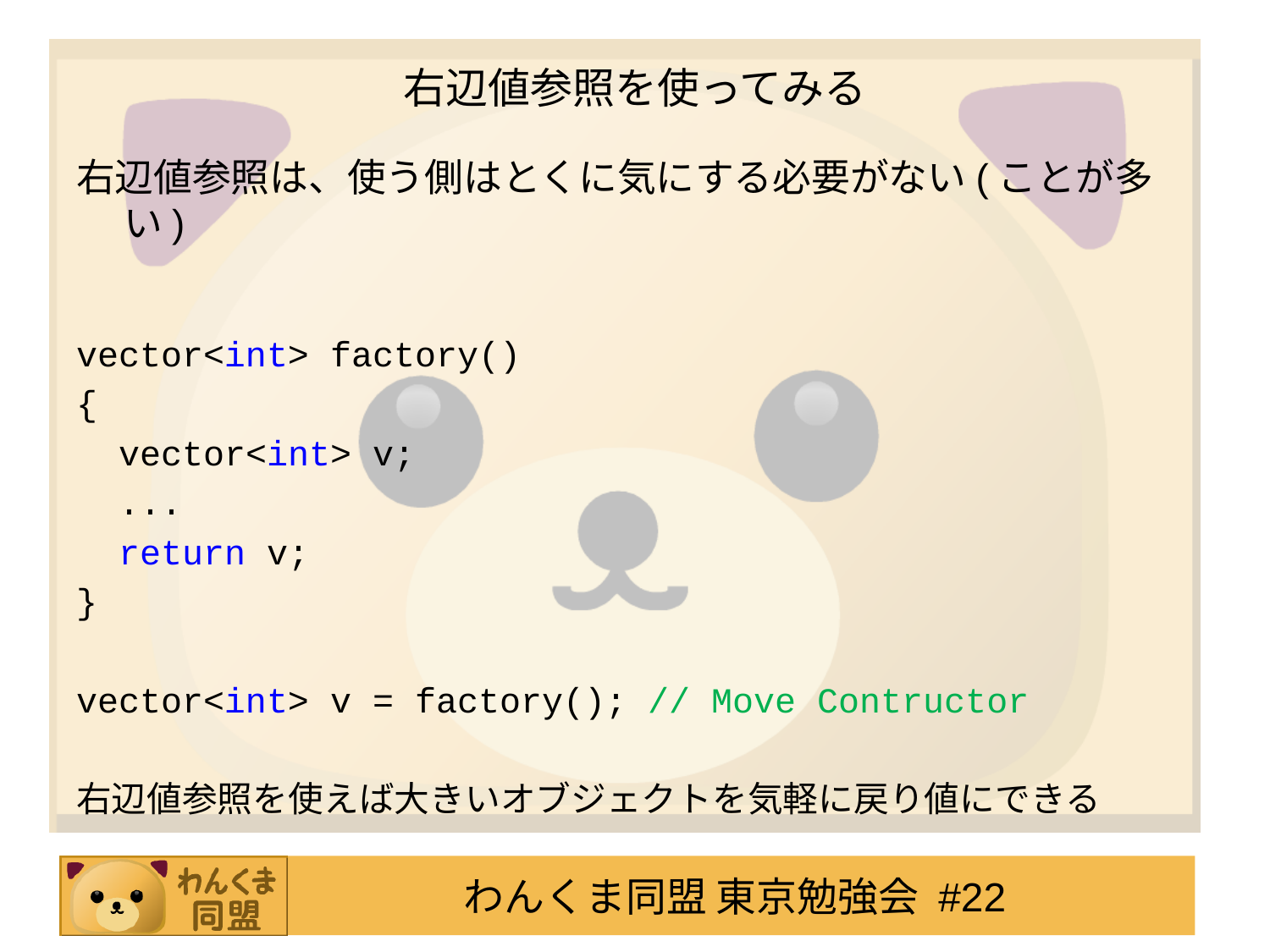

# 右辺値参照を使ってみる
右辺値参照は、使う側はとくに気にする必要がない(ことが多い)

vector<int> factory()
{
  vector<int> v;
  ...
  return v;
}

vector<int> v = factory(); // Move Contructor

右辺値参照を使えば大きいオブジェクトを気軽に戻り値にできる